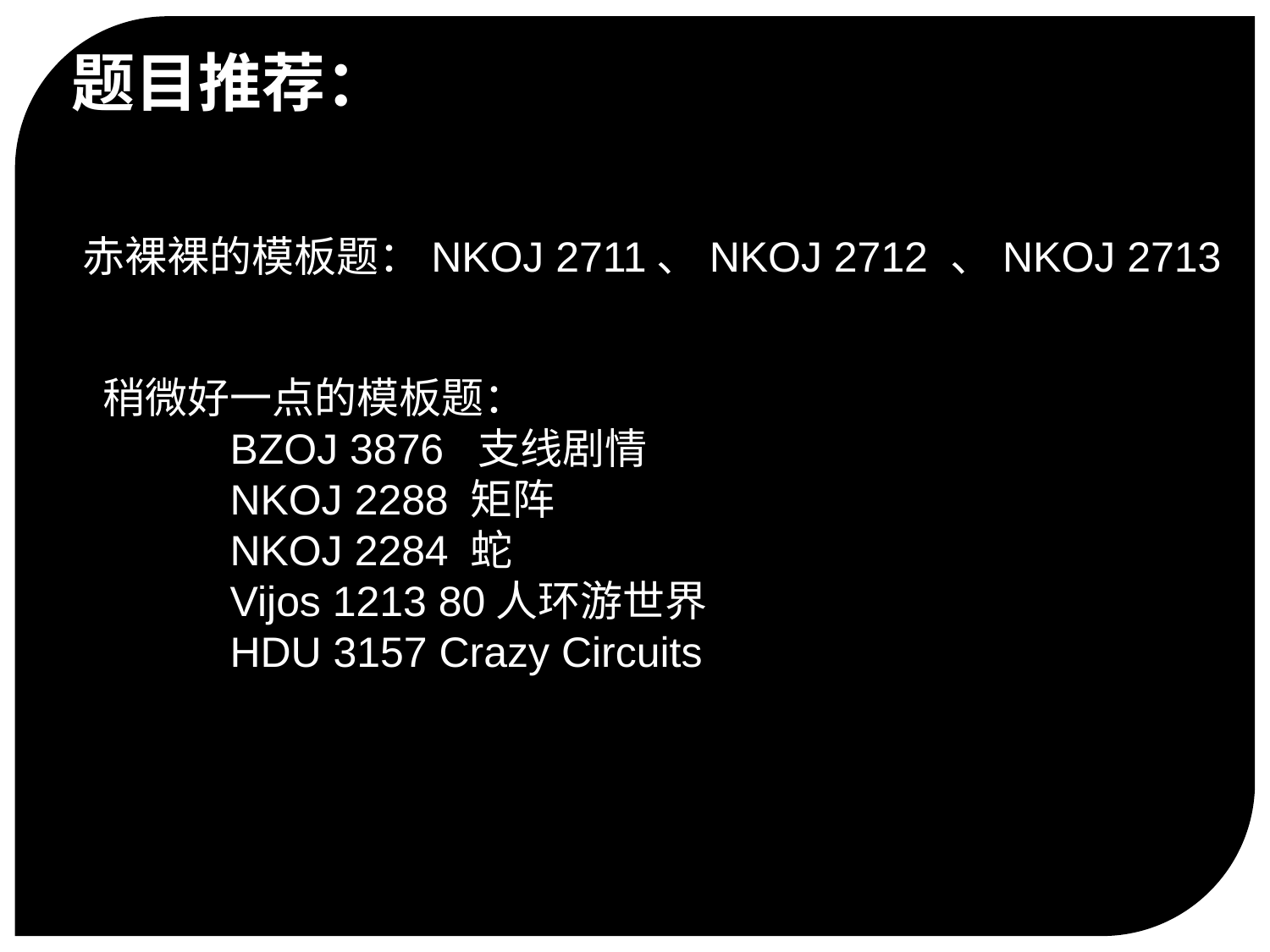

题目推荐：
赤裸裸的模板题：NKOJ 2711、NKOJ 2712 、NKOJ 2713
稍微好一点的模板题：
	BZOJ 3876  支线剧情
	NKOJ 2288 矩阵
	NKOJ 2284 蛇
	Vijos 1213 80人环游世界
	HDU 3157 Crazy Circuits